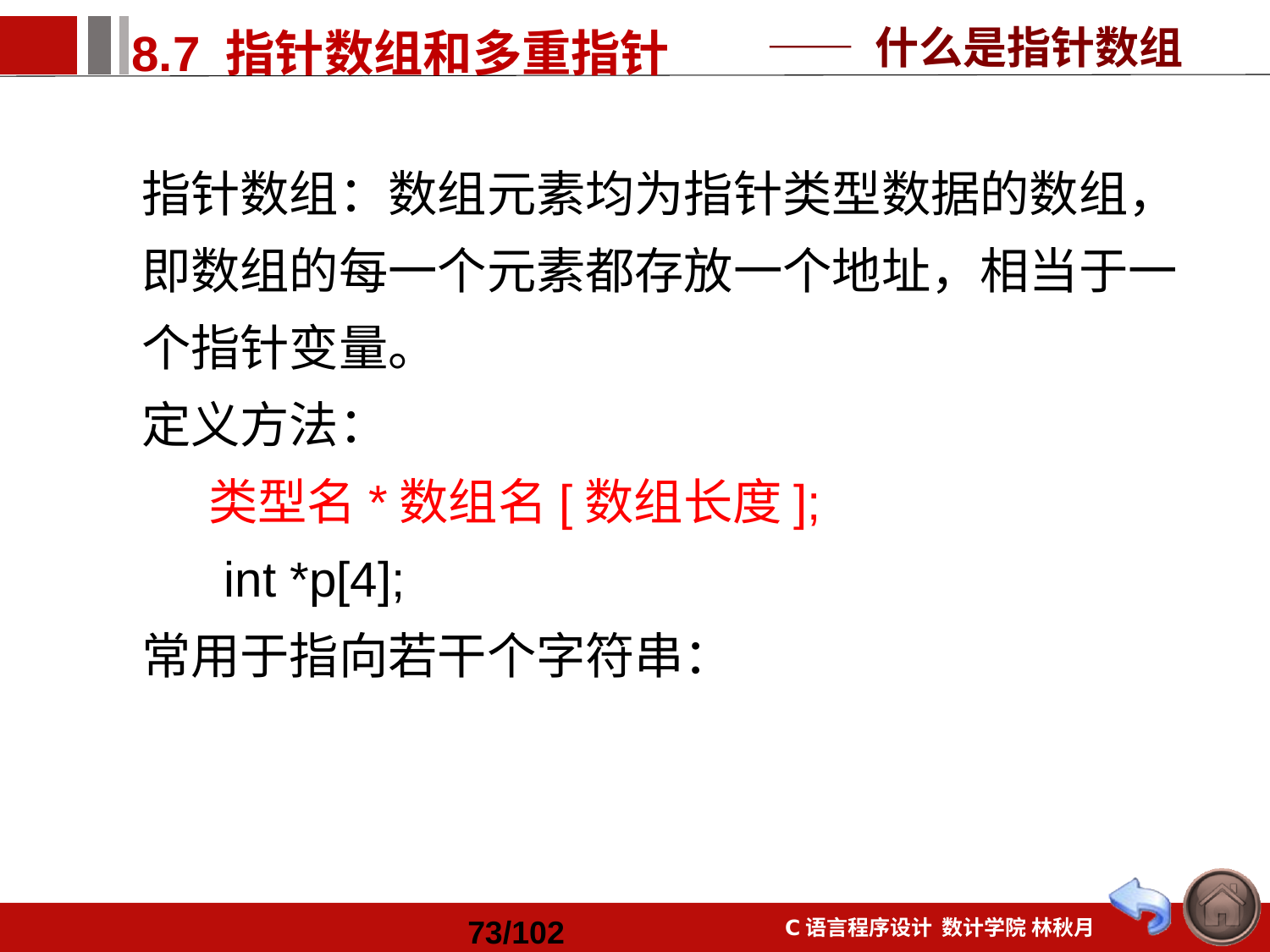

—— 什么是指针数组
指针数组：数组元素均为指针类型数据的数组，即数组的每一个元素都存放一个地址，相当于一个指针变量。
定义方法：
     类型名*数组名[数组长度];
      int *p[4];
常用于指向若干个字符串：